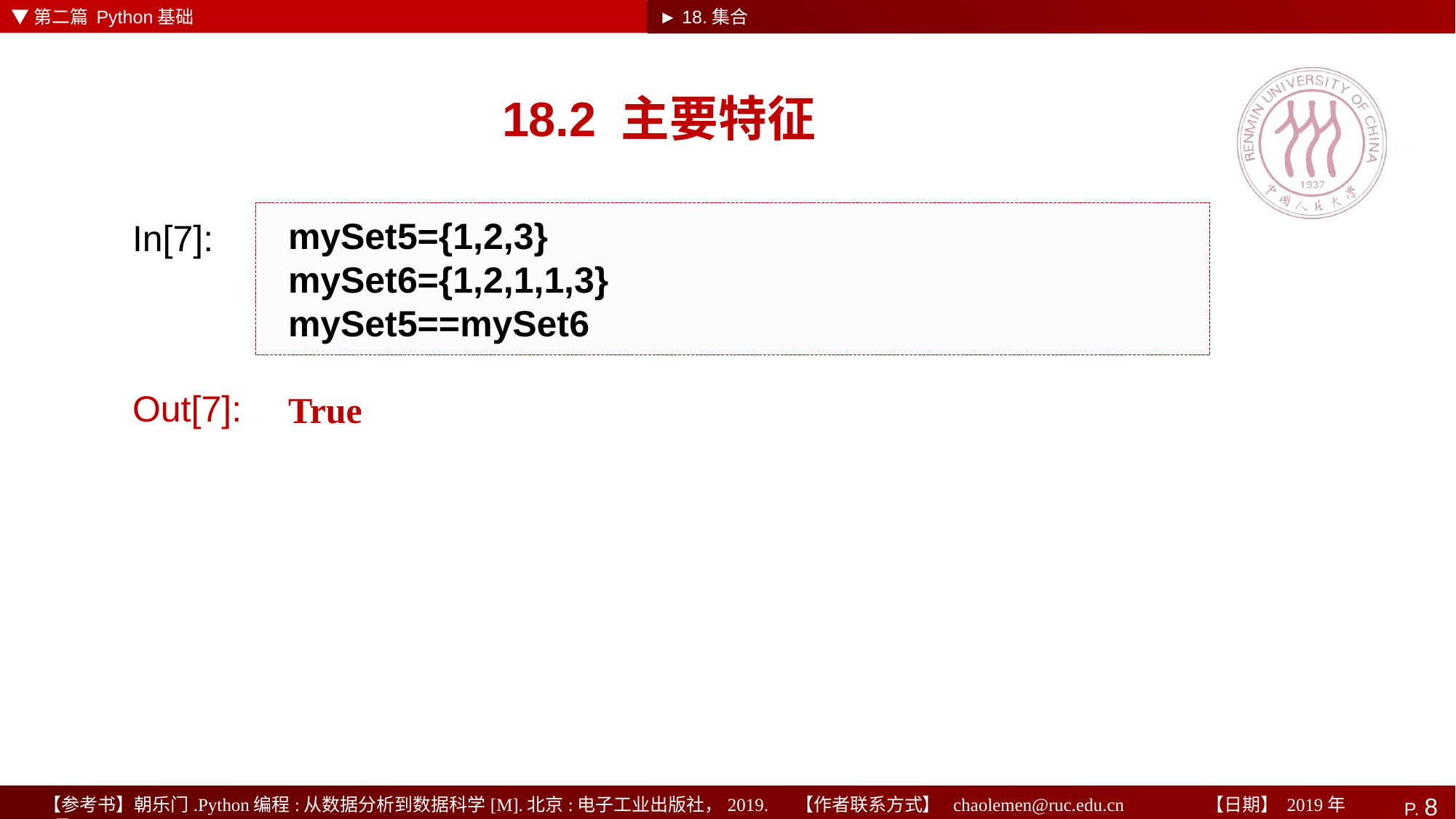

▼第二篇 Python基础
► 18.集合
# 18.2 主要特征
mySet5={1,2,3}
mySet6={1,2,1,1,3}
mySet5==mySet6
In[7]:
True
Out[7]: